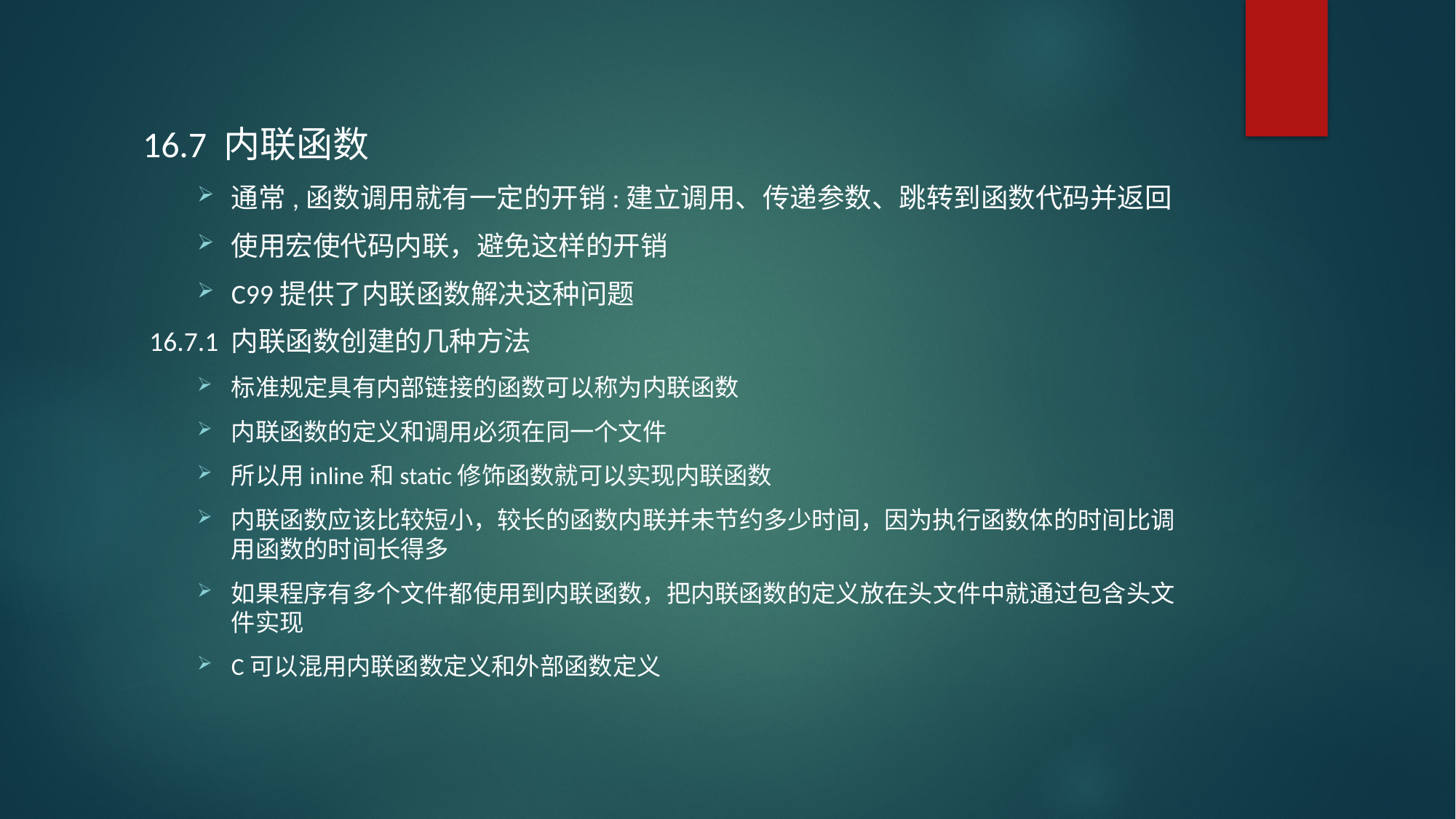

16.7 内联函数
通常,函数调用就有一定的开销:建立调用、传递参数、跳转到函数代码并返回
使用宏使代码内联，避免这样的开销
C99提供了内联函数解决这种问题
16.7.1 内联函数创建的几种方法
标准规定具有内部链接的函数可以称为内联函数
内联函数的定义和调用必须在同一个文件
所以用inline和static修饰函数就可以实现内联函数
内联函数应该比较短小，较长的函数内联并未节约多少时间，因为执行函数体的时间比调用函数的时间长得多
如果程序有多个文件都使用到内联函数，把内联函数的定义放在头文件中就通过包含头文件实现
C可以混用内联函数定义和外部函数定义